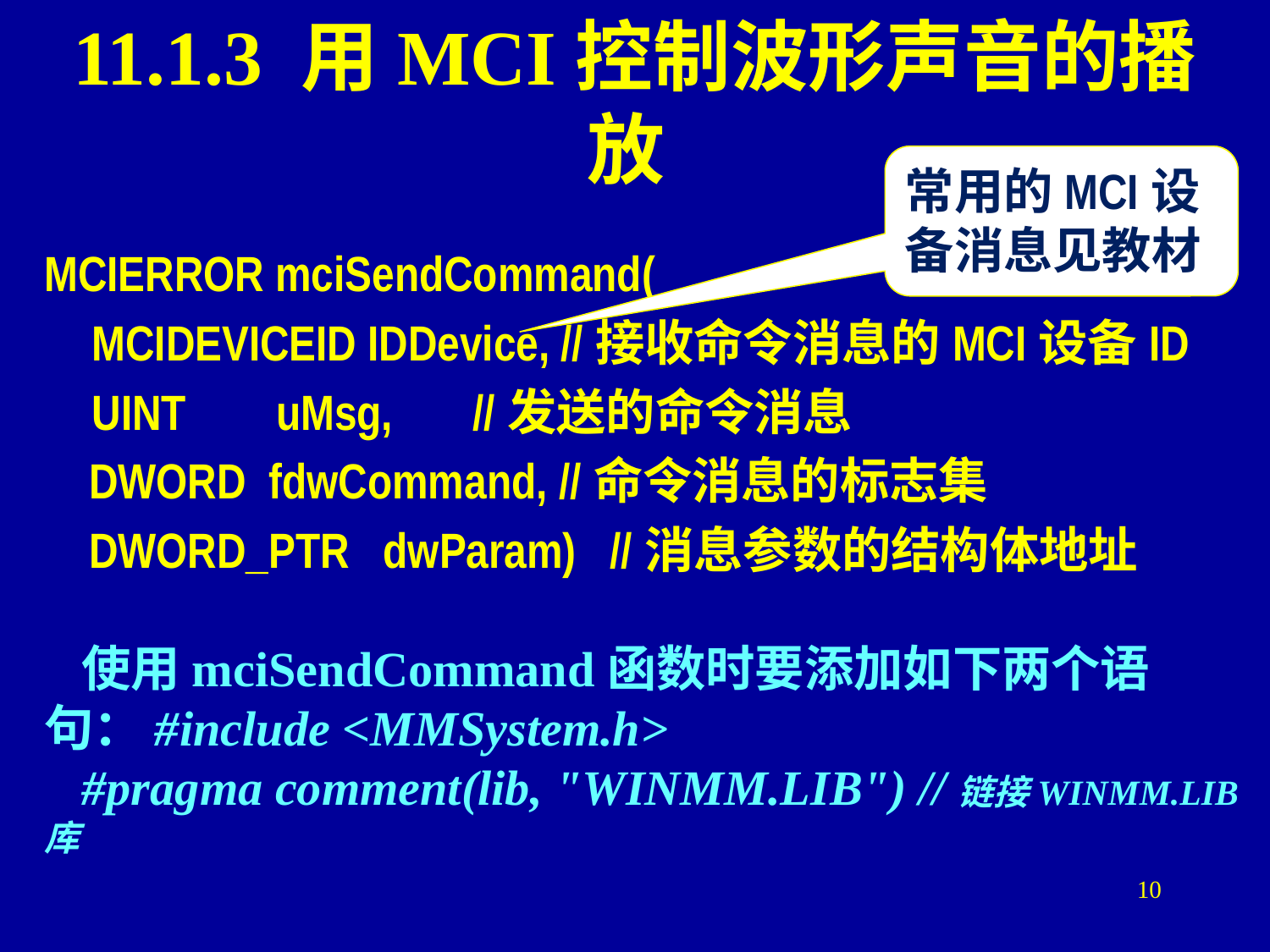

# 11.1.3 用MCI控制波形声音的播放
常用的MCI设备消息见教材
MCIERROR mciSendCommand(
	MCIDEVICEID IDDevice, //接收命令消息的MCI设备ID
  	UINT        uMsg,       	//发送的命令消息
    DWORD  fdwCommand, //命令消息的标志集
    DWORD_PTR   dwParam)   //消息参数的结构体地址
使用mciSendCommand函数时要添加如下两个语句：#include <MMSystem.h>
#pragma comment(lib, "WINMM.LIB") //链接WINMM.LIB库
10